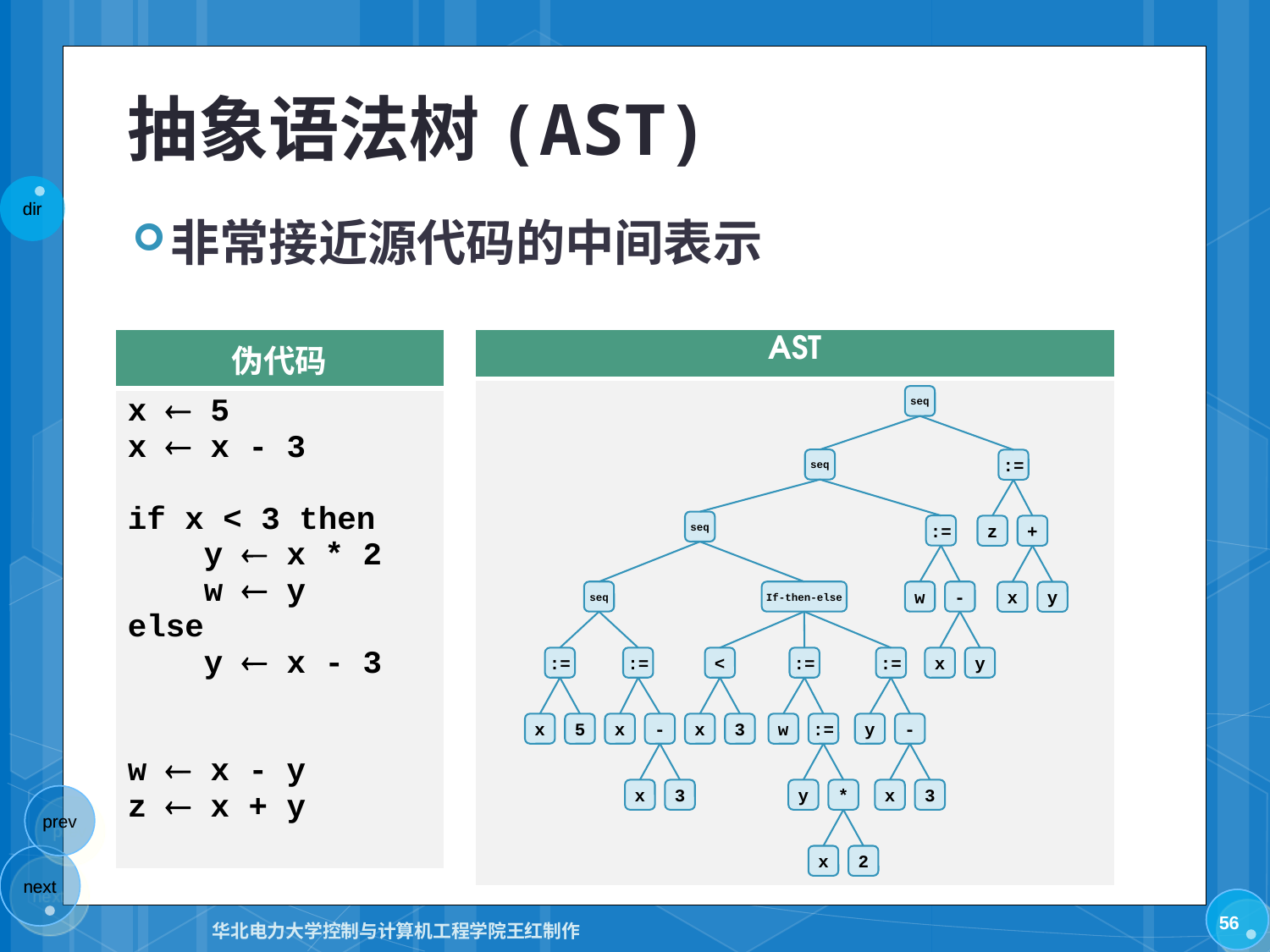

# 抽象语法树(AST)
非常接近源代码的中间表示
| 伪代码 |
| --- |
| x ← 5 x ← x - 3 if x < 3 then y ← x \* 2 w ← y else y ← x - 3 w ← x - y z ← x + y |
| AST |
| --- |
|  |
seq
seq
:=
z
+
x
y
seq
:=
w
-
x
y
If-then-else
seq
:=
:=
x
5
x
-
x
3
<
x
3
:=
w
:=
y
*
x
2
:=
y
-
x
3
56
华北电力大学控制与计算机工程学院王红制作